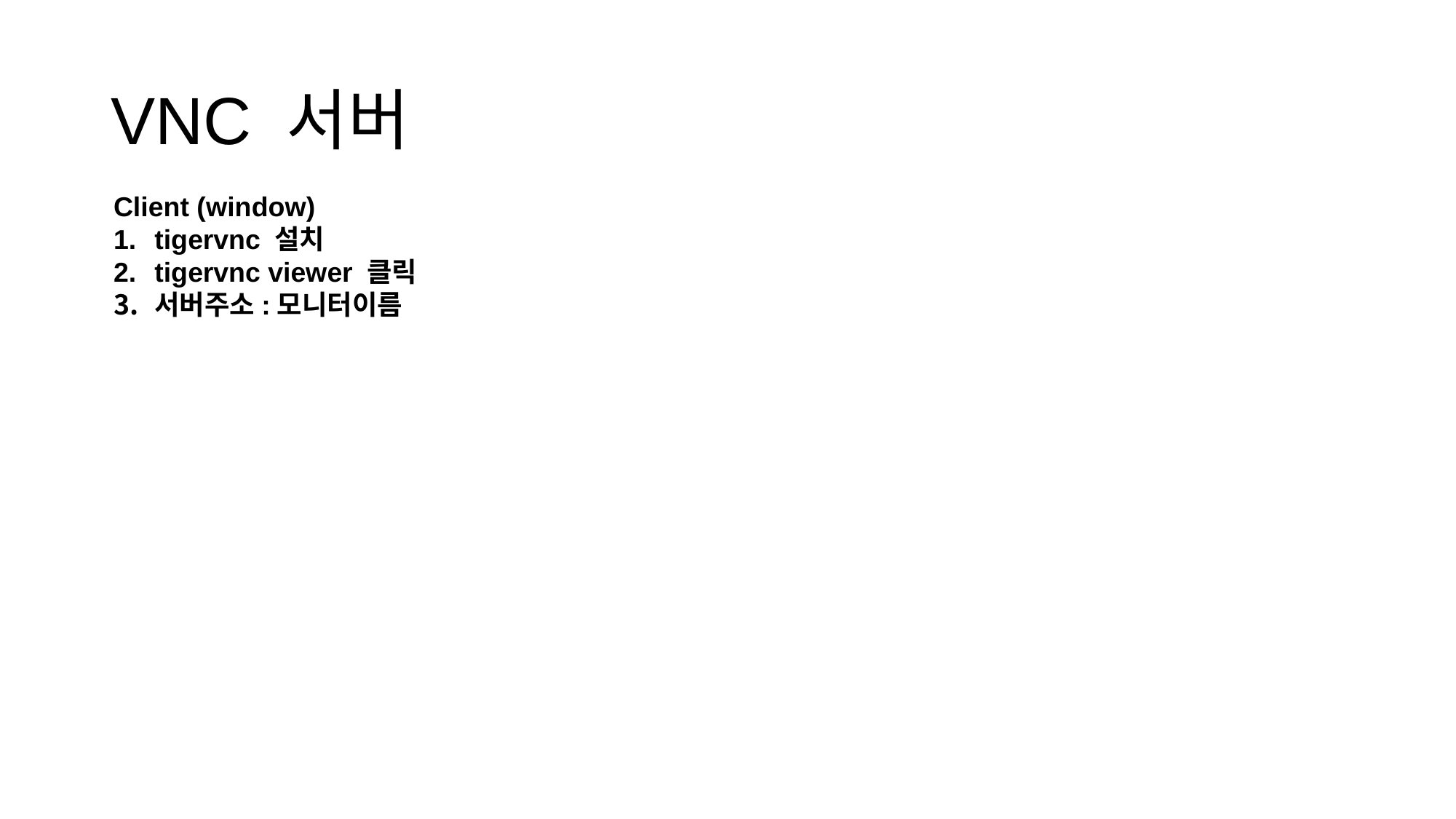

# VNC 서버
Client (window)
tigervnc 설치
tigervnc viewer 클릭
서버주소:모니터이름